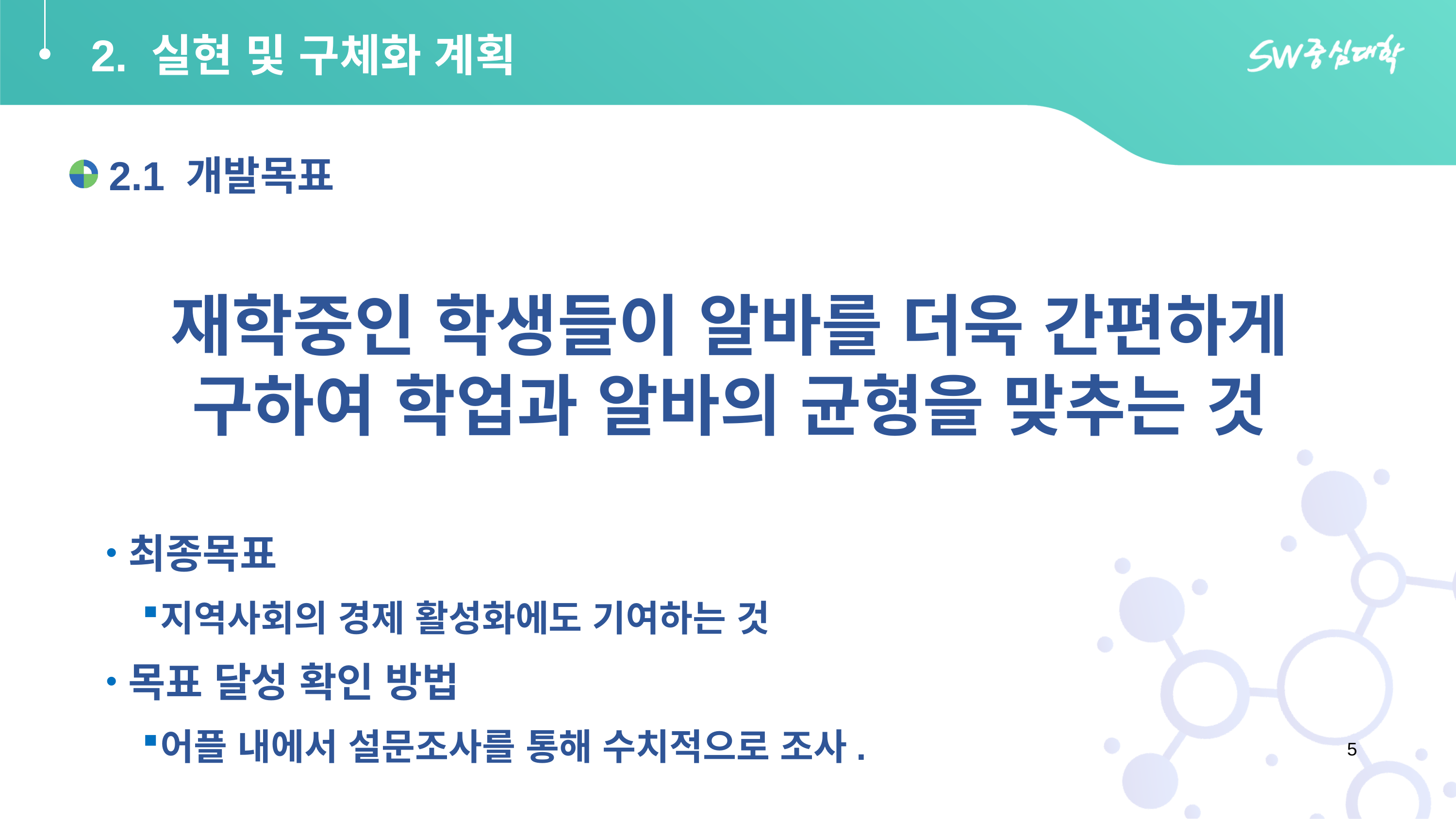

# 2. 실현 및 구체화 계획
 2.1 개발목표

재학중인 학생들이 알바를 더욱 간편하게 구하여 학업과 알바의 균형을 맞추는 것

최종목표
지역사회의 경제 활성화에도 기여하는 것
목표 달성 확인 방법
어플 내에서 설문조사를 통해 수치적으로 조사.